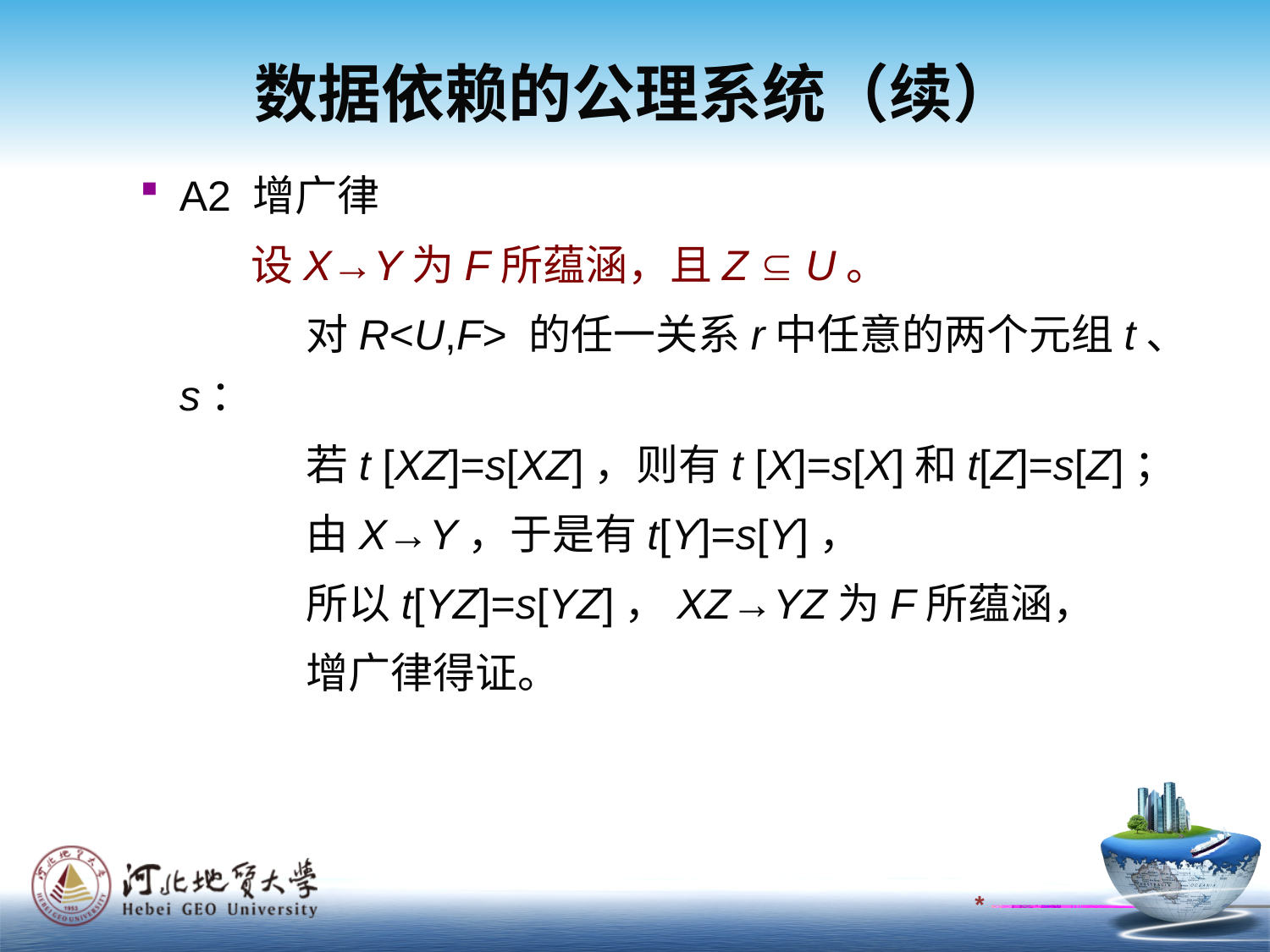

数据依赖的公理系统（续）
A2 增广律
    		设X→Y为F所蕴涵，且Z ⊆ U。
		对R<U,F> 的任一关系r中任意的两个元组t、s：
		若t [XZ]=s[XZ]，则有t [X]=s[X]和t[Z]=s[Z]；
		由X→Y，于是有t[Y]=s[Y]，
		所以t[YZ]=s[YZ]，XZ→YZ为F所蕴涵，
		增广律得证。

*